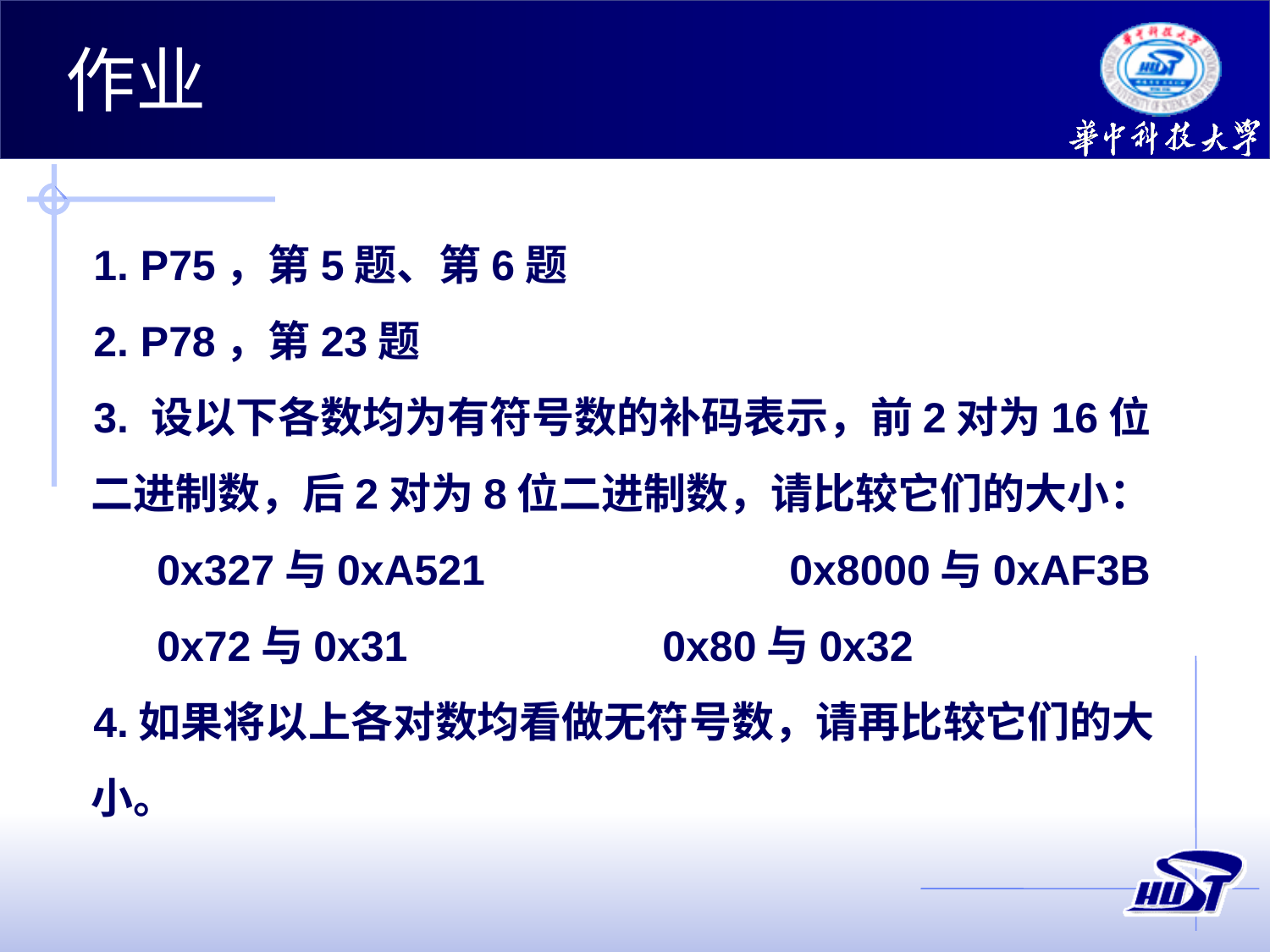

作业
1. P75，第5题、第6题
2. P78，第23题
3. 设以下各数均为有符号数的补码表示，前2对为16位二进制数，后2对为8位二进制数，请比较它们的大小：
0x327与0xA521			0x8000与0xAF3B
0x72与0x31			0x80与0x32
4.如果将以上各对数均看做无符号数，请再比较它们的大小。